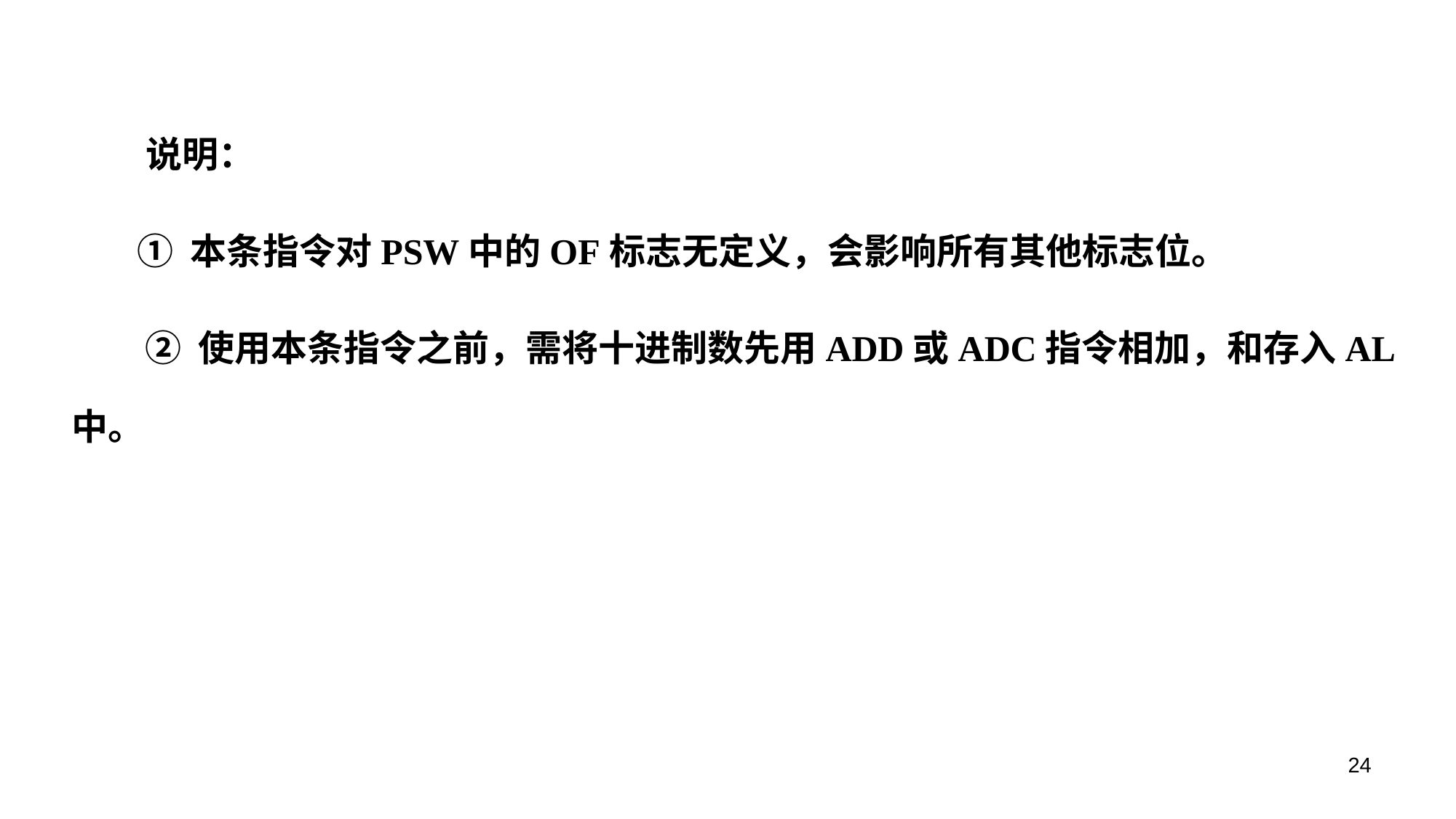

说明：
        ① 本条指令对PSW中的OF标志无定义，会影响所有其他标志位。
         ② 使用本条指令之前，需将十进制数先用ADD或ADC指令相加，和存入AL中。
24